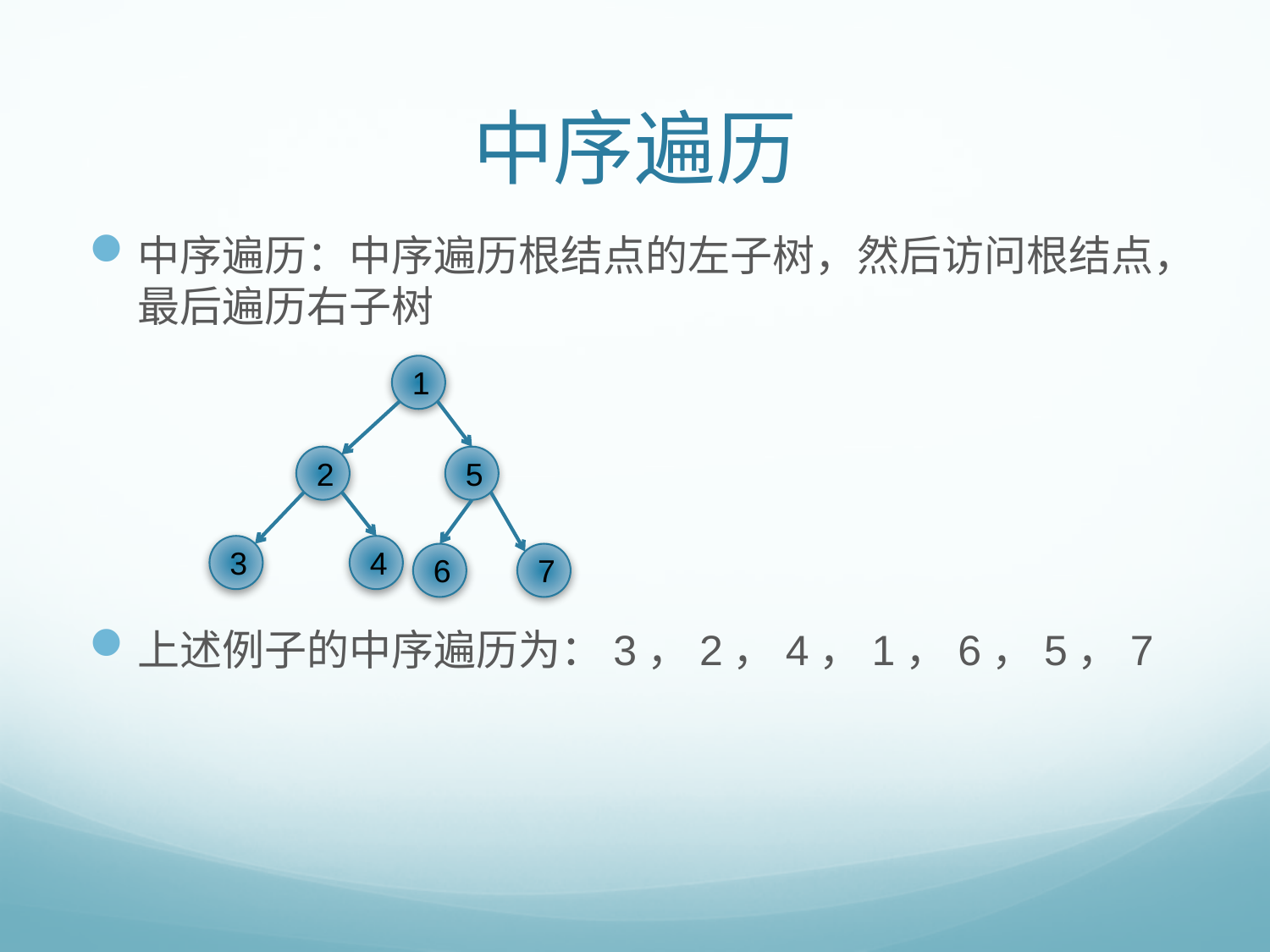

# 中序遍历
中序遍历：中序遍历根结点的左子树，然后访问根结点，最后遍历右子树

上述例子的中序遍历为：3，2，4，1，6，5，7
1
2
5
3
4
6
7